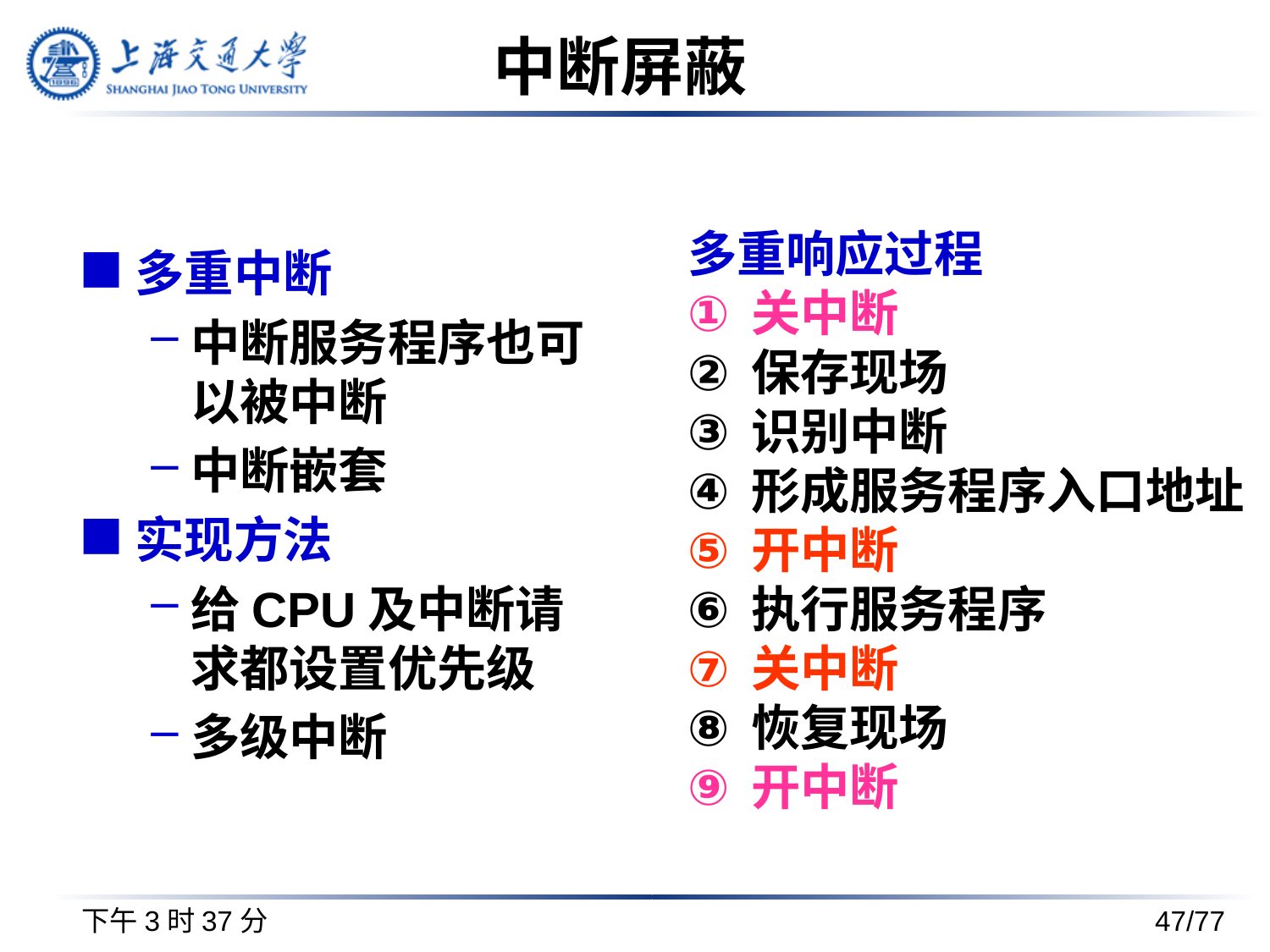

中断屏蔽
多重响应过程
关中断
保存现场
识别中断
形成服务程序入口地址
开中断
执行服务程序
关中断
恢复现场
开中断
多重中断
中断服务程序也可以被中断
中断嵌套
实现方法
给CPU及中断请求都设置优先级
多级中断
下午3时37分
47/77